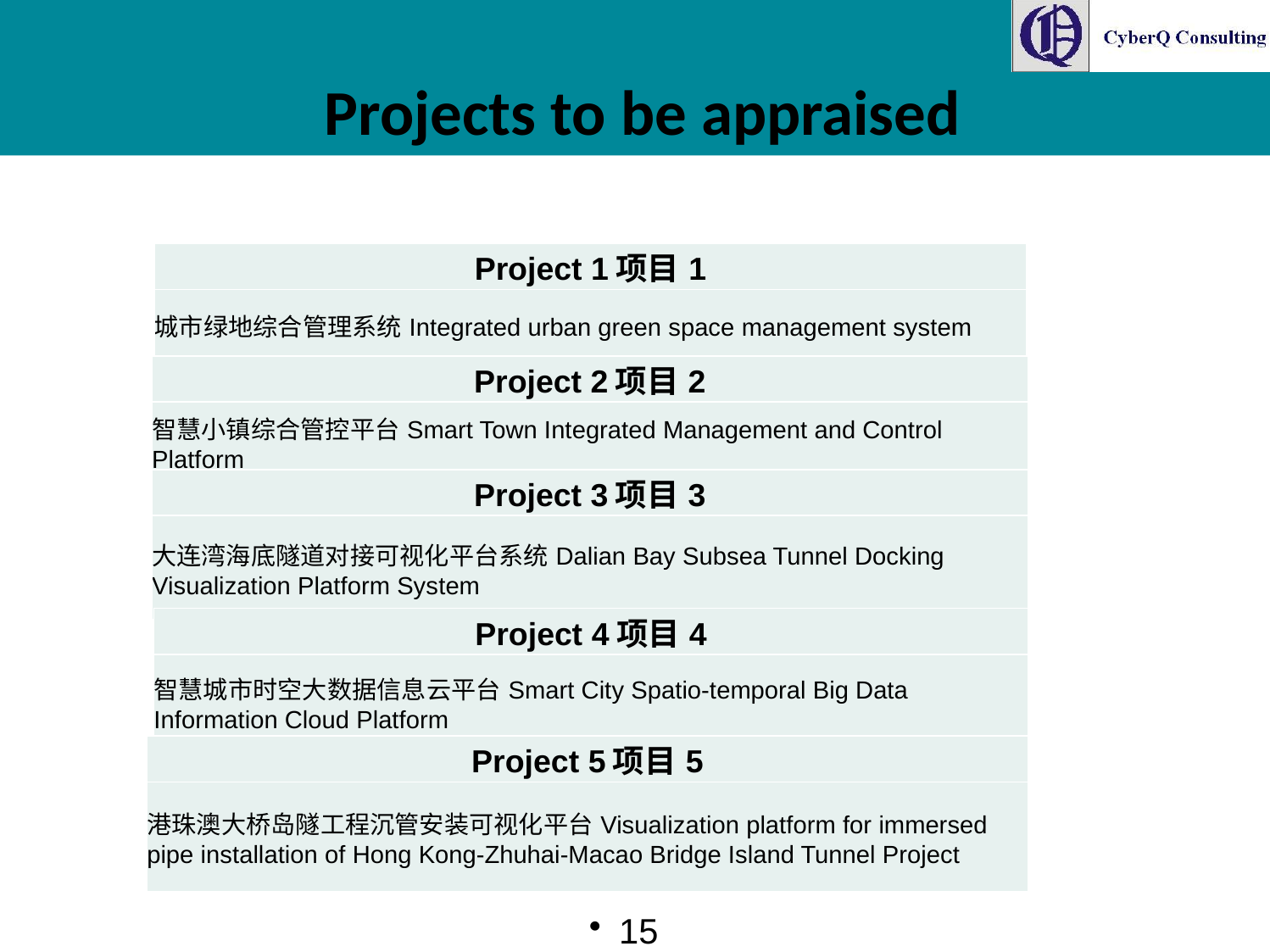

Projects to be appraised
| Project 1项目1 |
| --- |
| 城市绿地综合管理系统Integrated urban green space management system |
| Project 2项目2 |
| --- |
| 智慧小镇综合管控平台Smart Town Integrated Management and Control Platform |
| Project 3项目3 |
| --- |
| 大连湾海底隧道对接可视化平台系统Dalian Bay Subsea Tunnel Docking Visualization Platform System |
| Project 4项目4 |
| --- |
| 智慧城市时空大数据信息云平台Smart City Spatio-temporal Big Data Information Cloud Platform |
| Project 5项目5 |
| --- |
| 港珠澳大桥岛隧工程沉管安装可视化平台Visualization platform for immersed pipe installation of Hong Kong-Zhuhai-Macao Bridge Island Tunnel Project |
15